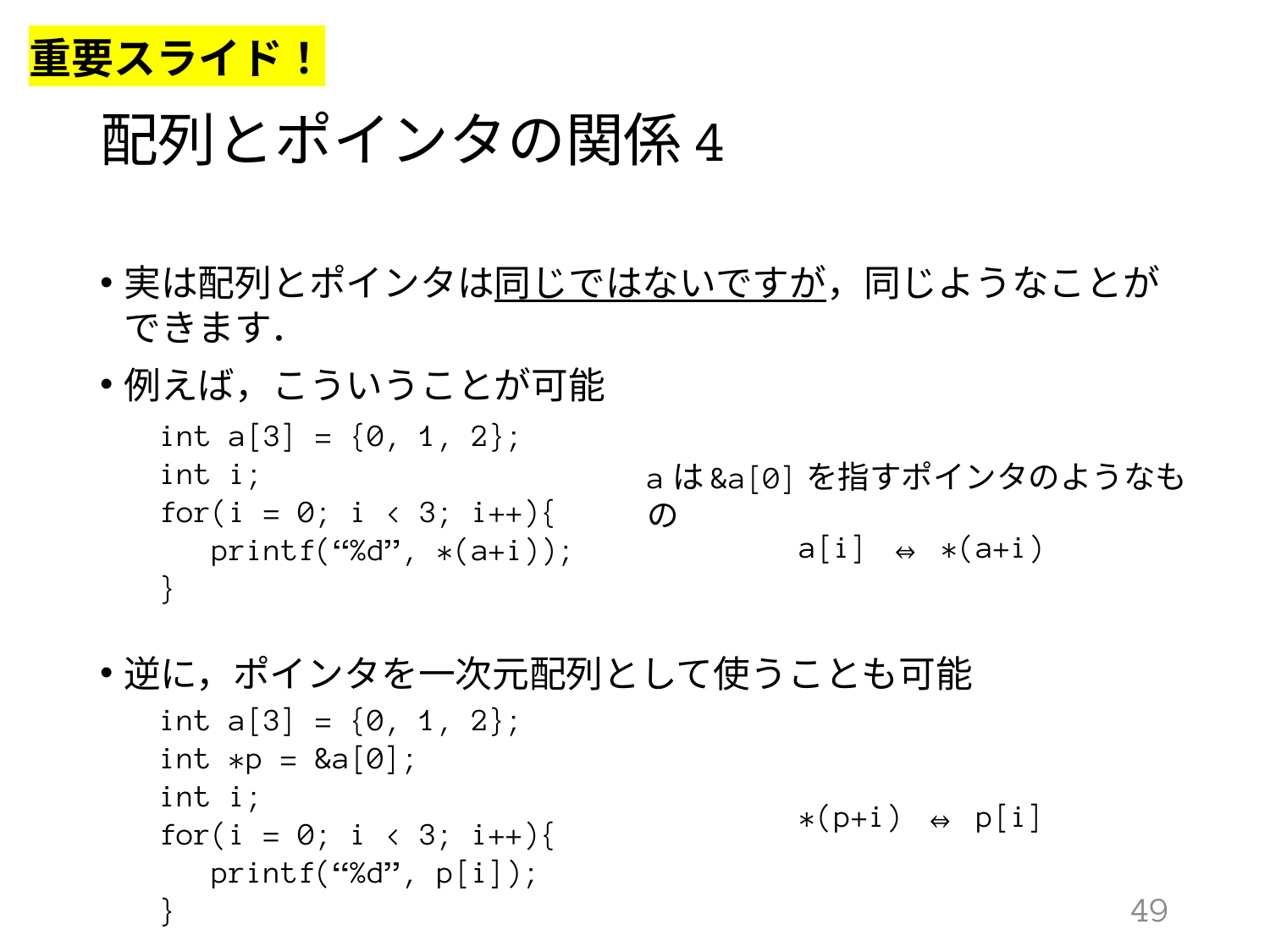

重要スライド！
# 配列とポインタの関係4
実は配列とポインタは同じではないですが，同じようなことができます．
例えば，こういうことが可能

逆に，ポインタを一次元配列として使うことも可能
int a[3] = {0, 1, 2};
int i;
for(i = 0; i < 3; i++){
   printf(“%d”, *(a+i));
}
aは&a[0]を指すポインタのようなもの
a[i] ⇔ *(a+i)
int a[3] = {0, 1, 2};
int *p = &a[0];
int i;
for(i = 0; i < 3; i++){
   printf(“%d”, p[i]);
}
*(p+i) ⇔ p[i]
49